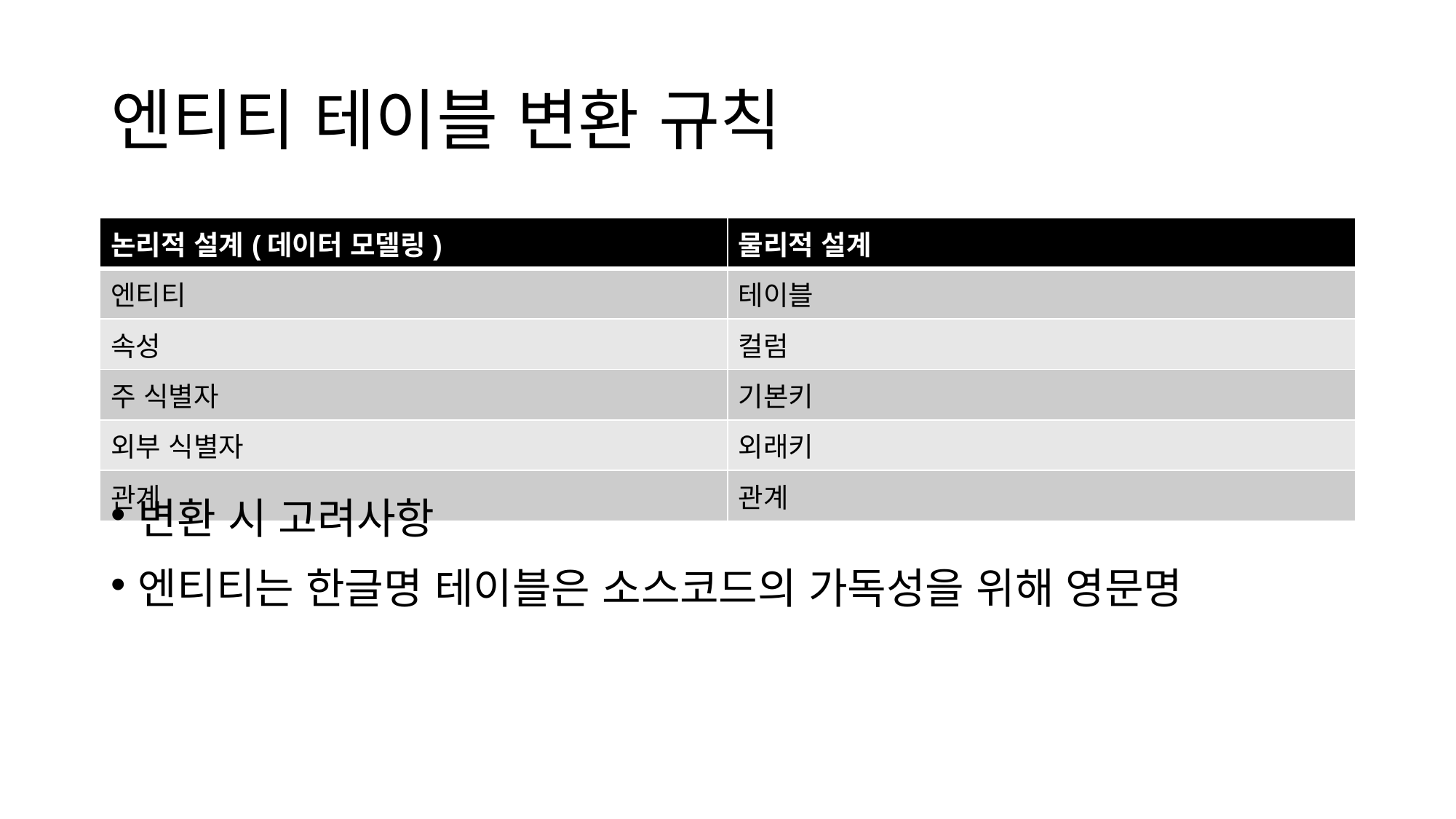

# 엔티티 테이블 변환 규칙
| 논리적 설계(데이터 모델링) | 물리적 설계 |
| --- | --- |
| 엔티티 | 테이블 |
| 속성 | 컬럼 |
| 주 식별자 | 기본키 |
| 외부 식별자 | 외래키 |
| 관계 | 관계 |
변환 시 고려사항
엔티티는 한글명 테이블은 소스코드의 가독성을 위해 영문명